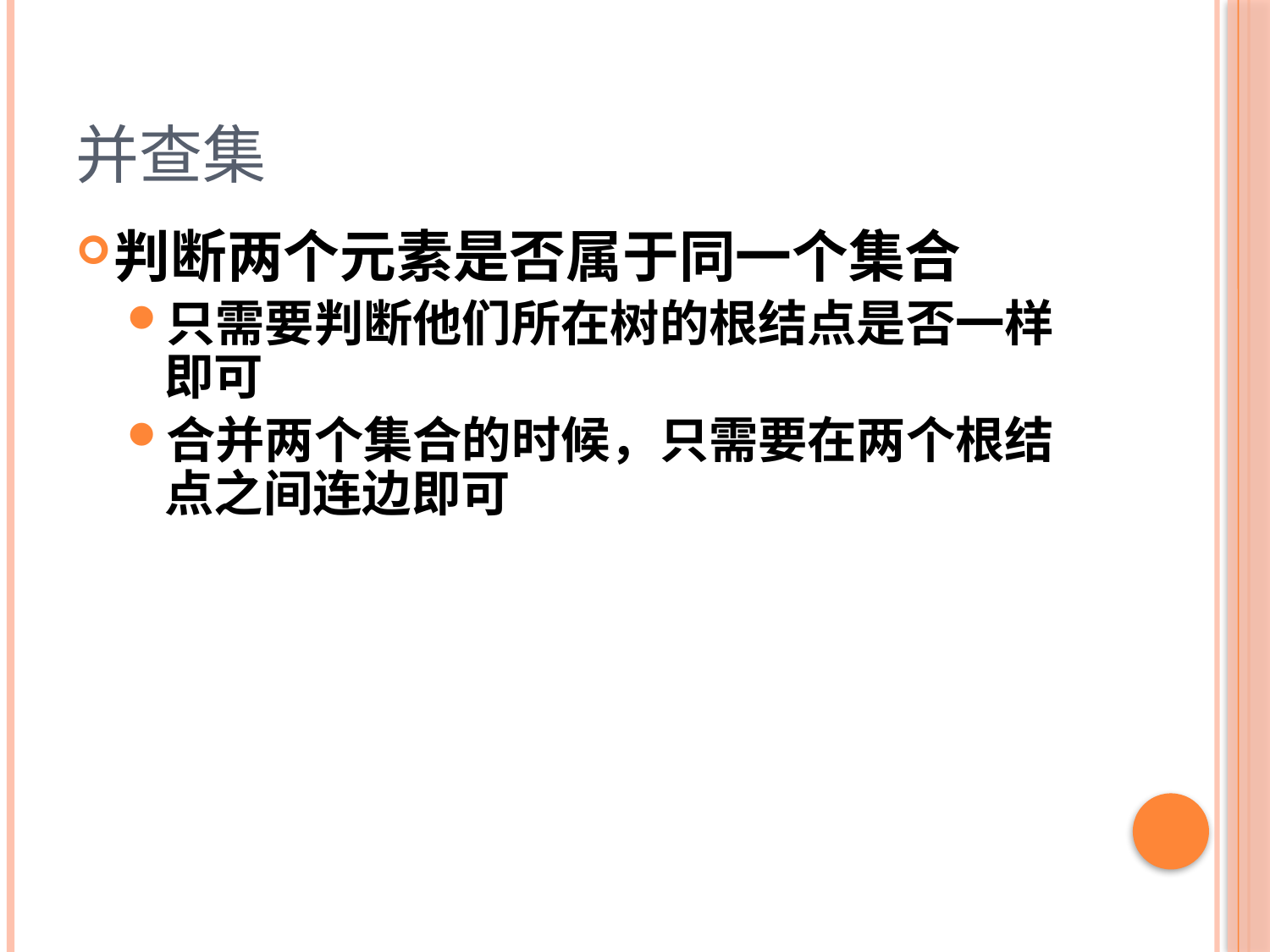

# 并查集
判断两个元素是否属于同一个集合
只需要判断他们所在树的根结点是否一样即可
合并两个集合的时候，只需要在两个根结点之间连边即可